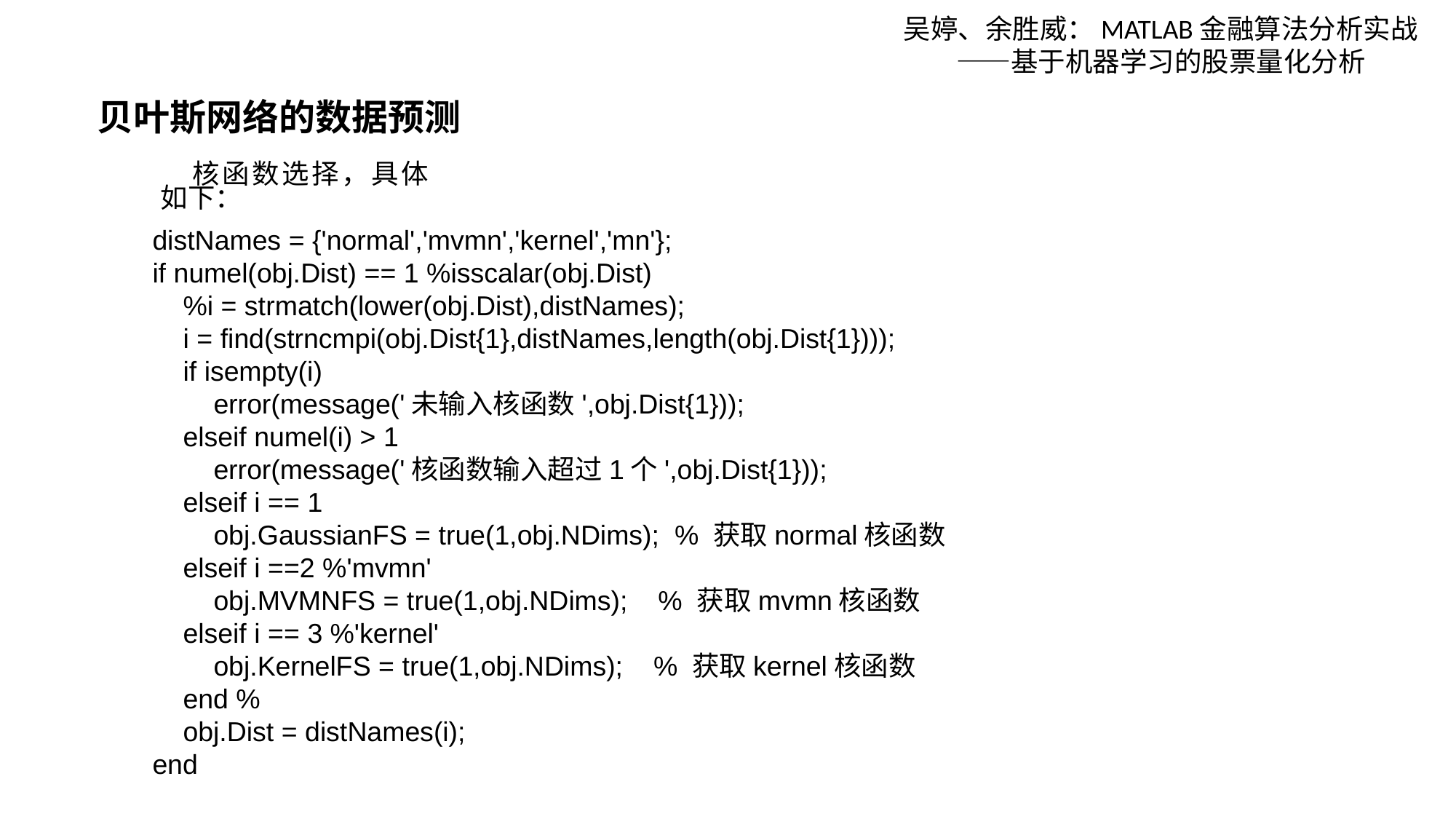

吴婷、余胜威：MATLAB金融算法分析实战——基于机器学习的股票量化分析
贝叶斯网络的数据预测
核函数选择，具体如下：
distNames = {'normal','mvmn','kernel','mn'};
if numel(obj.Dist) == 1 %isscalar(obj.Dist)
    %i = strmatch(lower(obj.Dist),distNames);
    i = find(strncmpi(obj.Dist{1},distNames,length(obj.Dist{1})));
    if isempty(i)
        error(message('未输入核函数',obj.Dist{1}));
    elseif numel(i) > 1
        error(message('核函数输入超过1个',obj.Dist{1}));
    elseif i == 1
        obj.GaussianFS = true(1,obj.NDims);  % 获取normal核函数
    elseif i ==2 %'mvmn'
        obj.MVMNFS = true(1,obj.NDims);    % 获取mvmn核函数
    elseif i == 3 %'kernel'
        obj.KernelFS = true(1,obj.NDims);    % 获取kernel核函数
    end %
    obj.Dist = distNames(i);
end